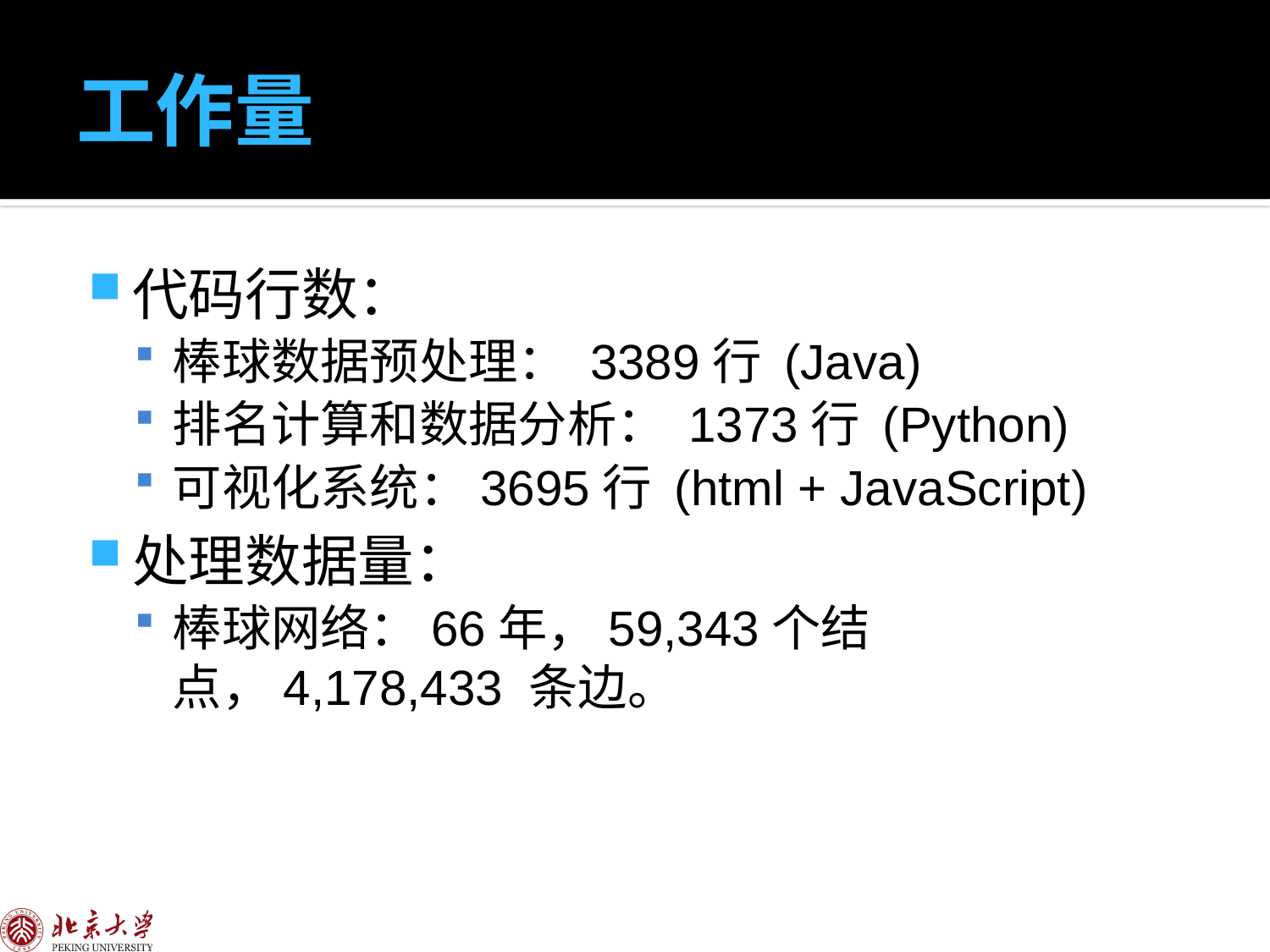

# 工作量
代码行数：
棒球数据预处理： 3389行 (Java)
排名计算和数据分析： 1373行 (Python)
可视化系统：3695行 (html + JavaScript)
处理数据量：
棒球网络：66年，59,343个结点，4,178,433 条边。